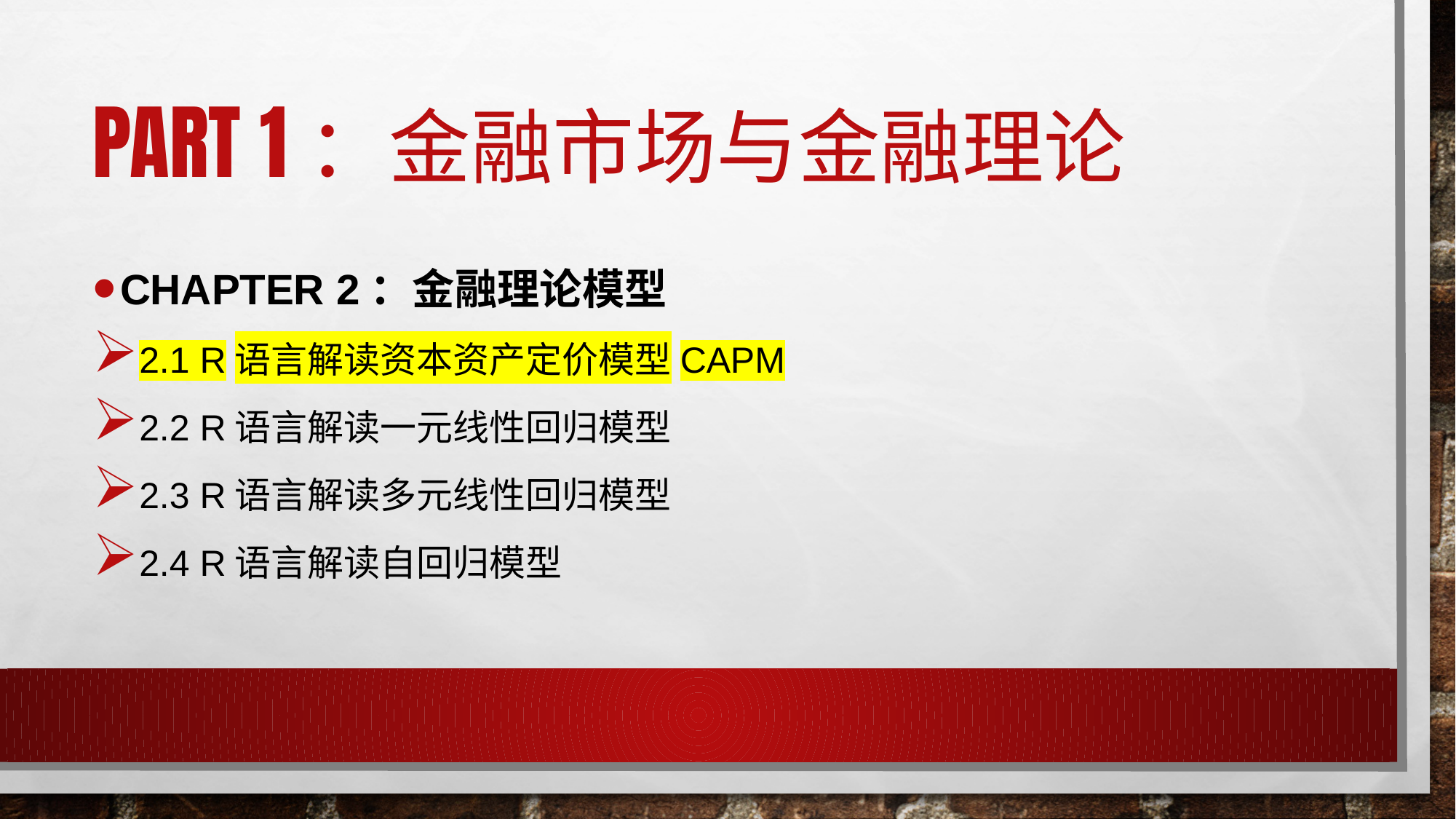

# Part 1：金融市场与金融理论
Chapter 2：金融理论模型
2.1 R语言解读资本资产定价模型CAPM
2.2 R语言解读一元线性回归模型
2.3 R语言解读多元线性回归模型
2.4 R语言解读自回归模型